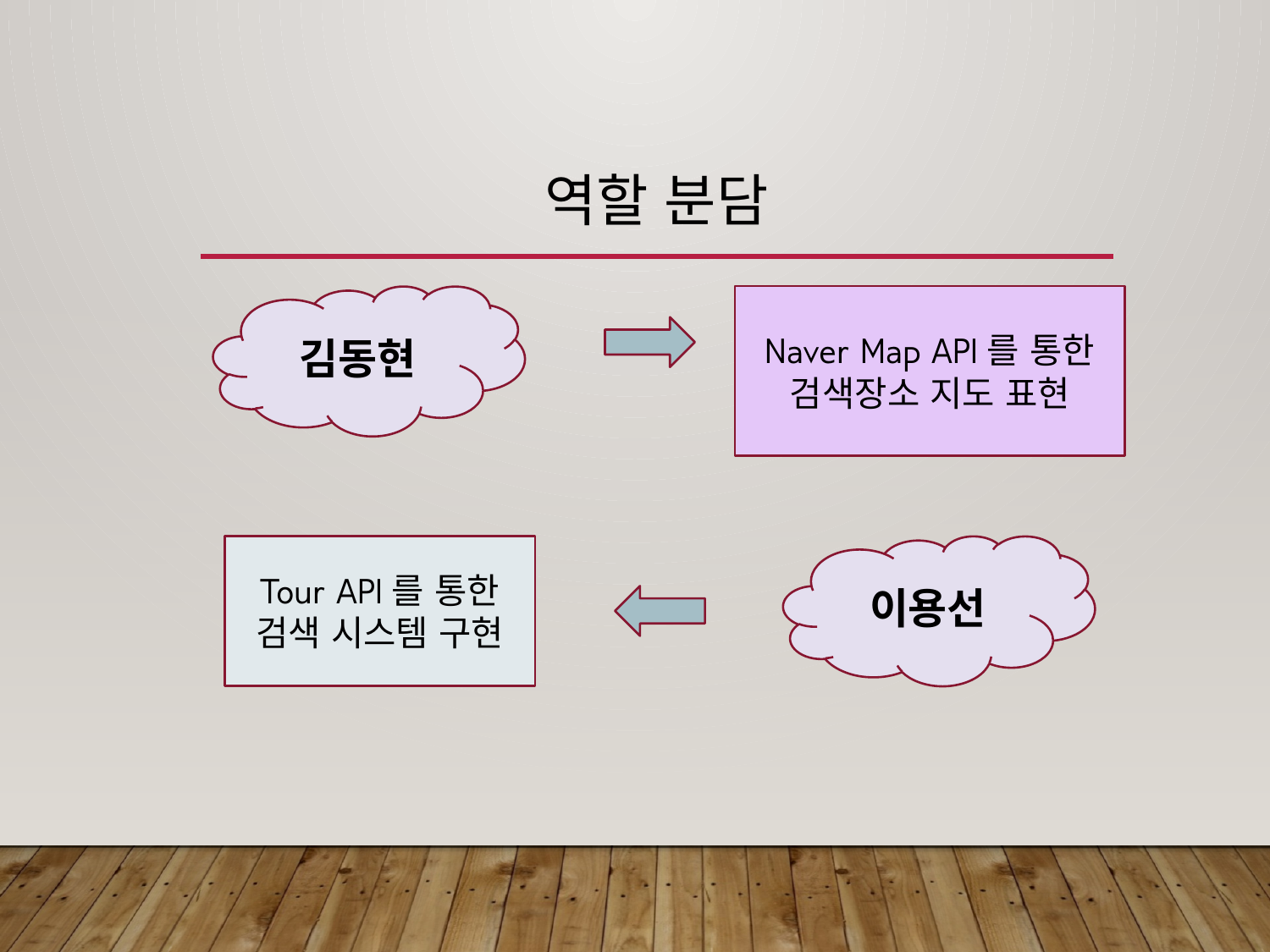

# 역할 분담
김동현
Naver Map API를 통한
검색장소 지도 표현

Tour API를 통한
검색 시스템 구현
이용선